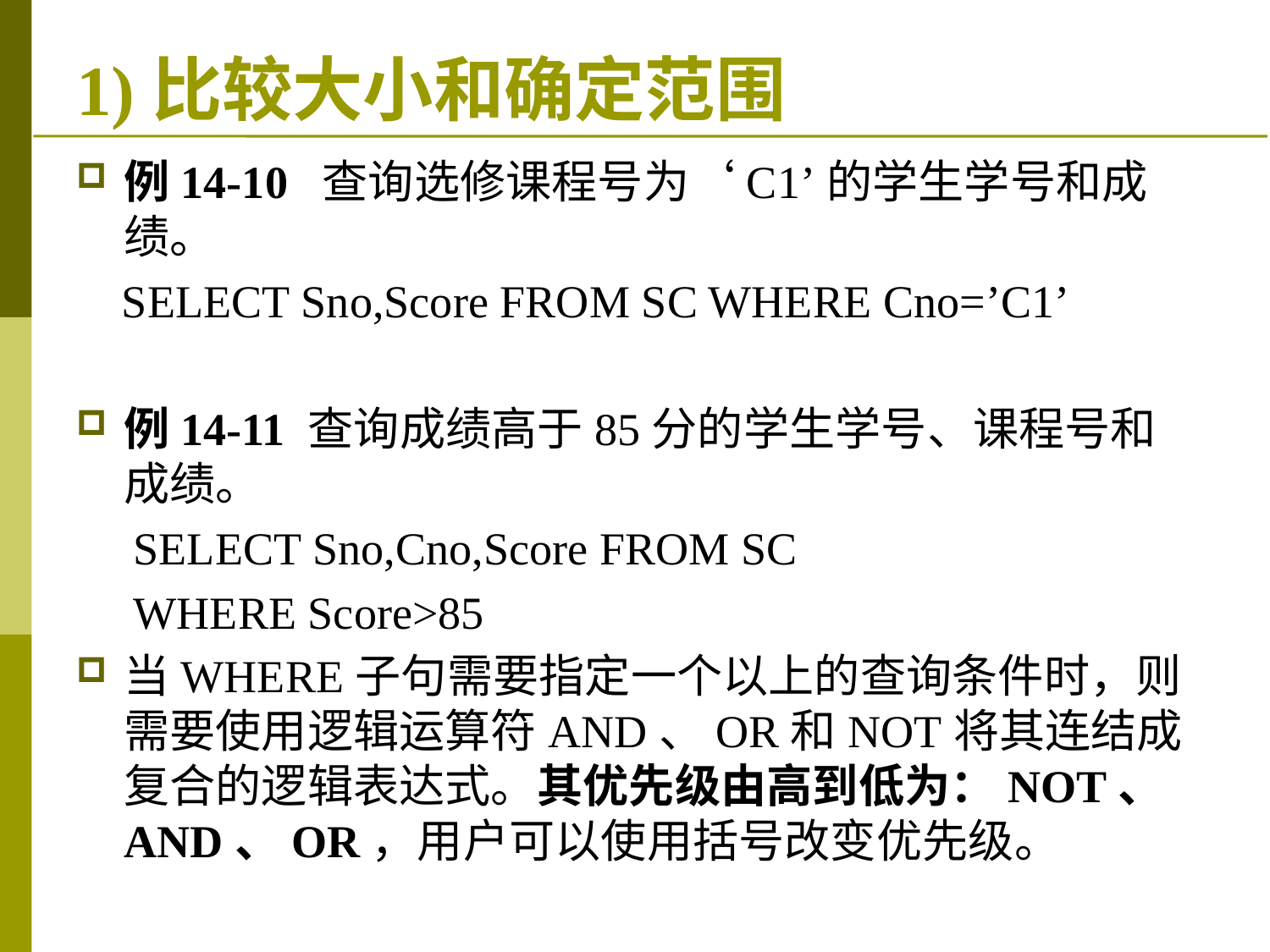

# 1)比较大小和确定范围
例14-10  查询选修课程号为‘C1’的学生学号和成绩。
    SELECT Sno,Score FROM SC WHERE Cno=’C1’

例14-11 查询成绩高于85分的学生学号、课程号和成绩。
     SELECT Sno,Cno,Score FROM SC
     WHERE Score>85
当WHERE子句需要指定一个以上的查询条件时，则需要使用逻辑运算符AND、OR和NOT将其连结成复合的逻辑表达式。其优先级由高到低为：NOT、AND、OR，用户可以使用括号改变优先级。